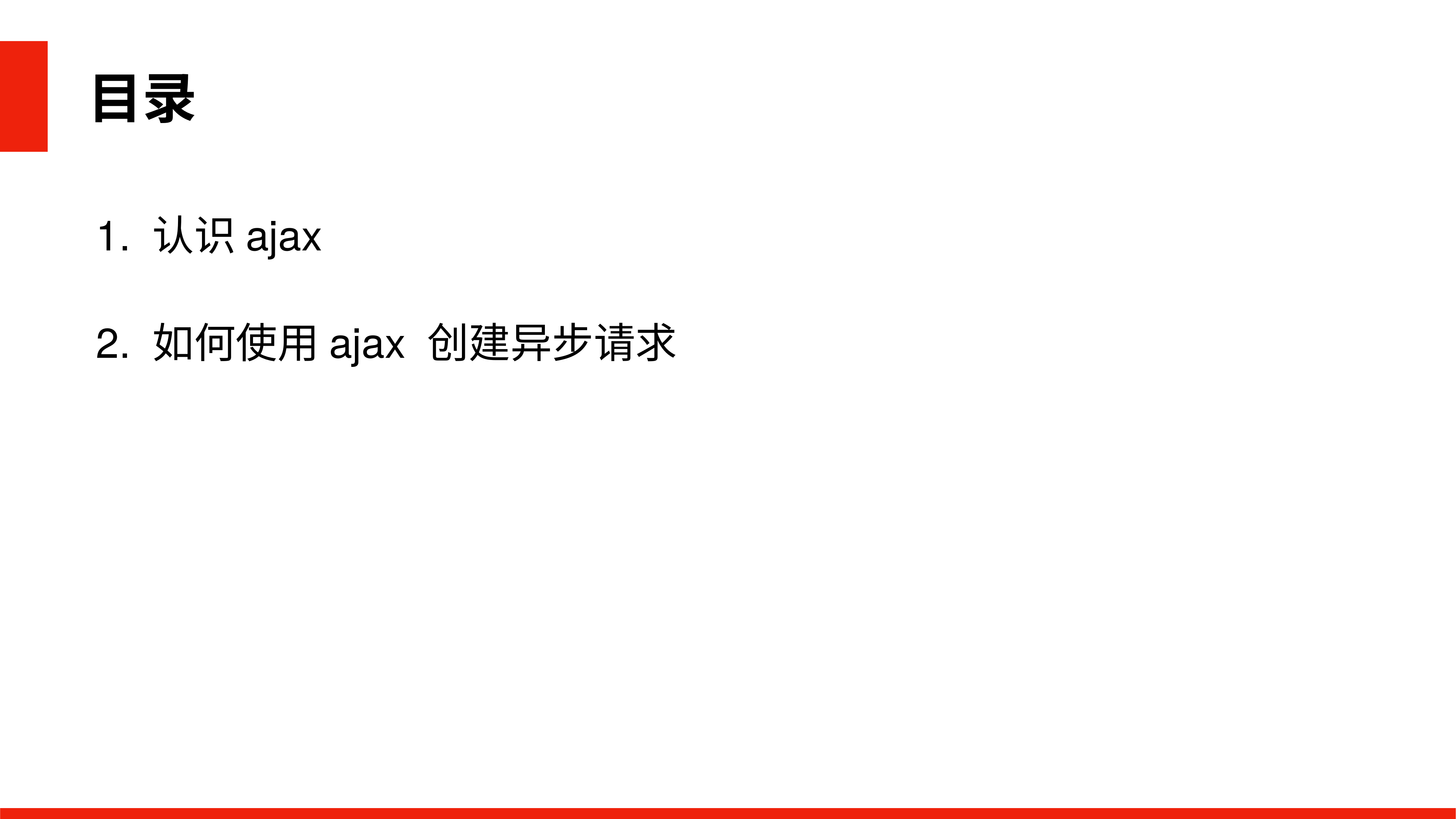

目录
1. 认识ajax
2. 如何使用ajax 创建异步请求
2